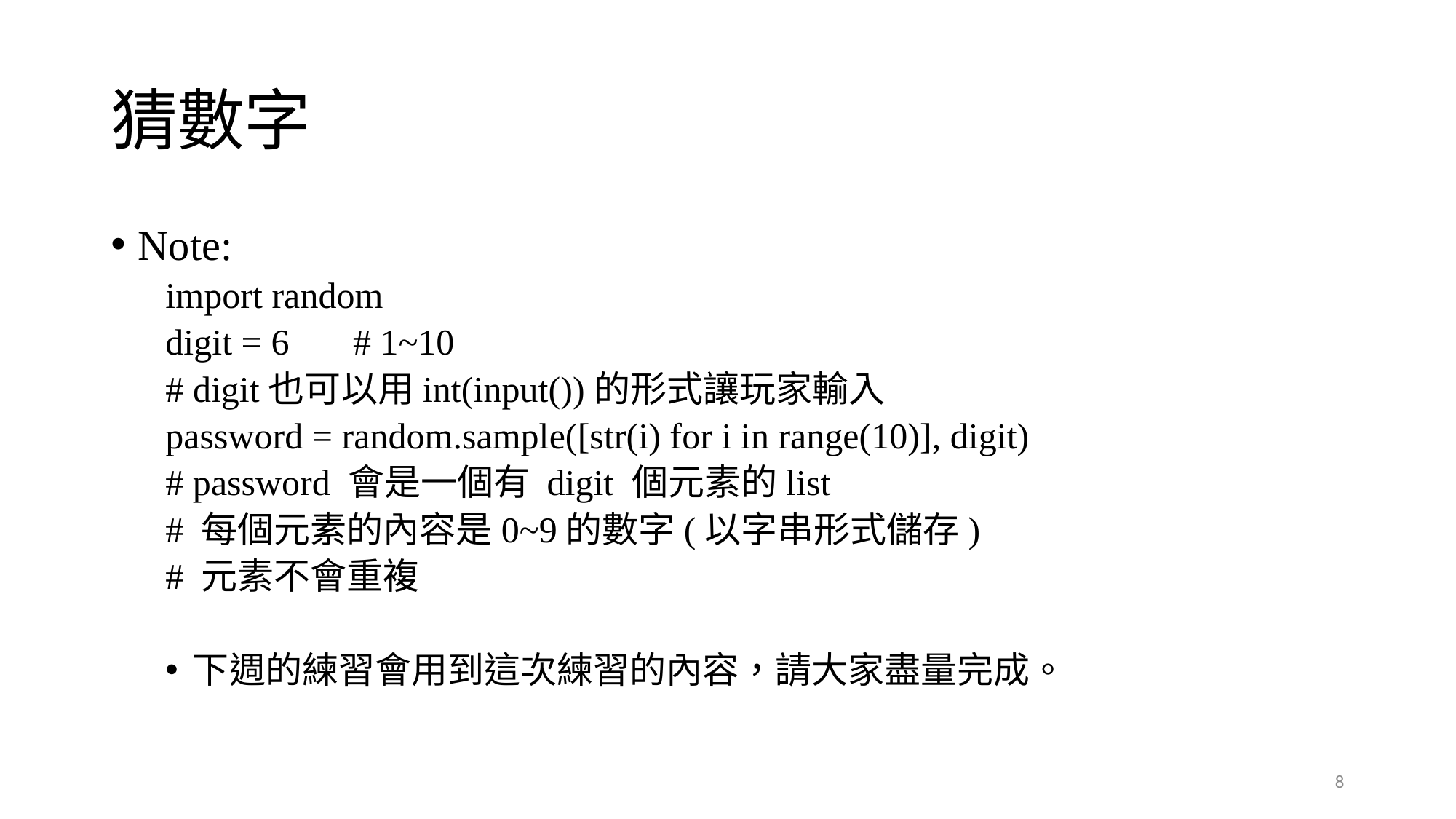

# 猜數字
Note:
import random
digit = 6       # 1~10
# digit也可以用int(input())的形式讓玩家輸入
password = random.sample([str(i) for i in range(10)], digit)
# password 會是一個有 digit 個元素的list
# 每個元素的內容是0~9的數字(以字串形式儲存)
# 元素不會重複

下週的練習會用到這次練習的內容，請大家盡量完成。
8